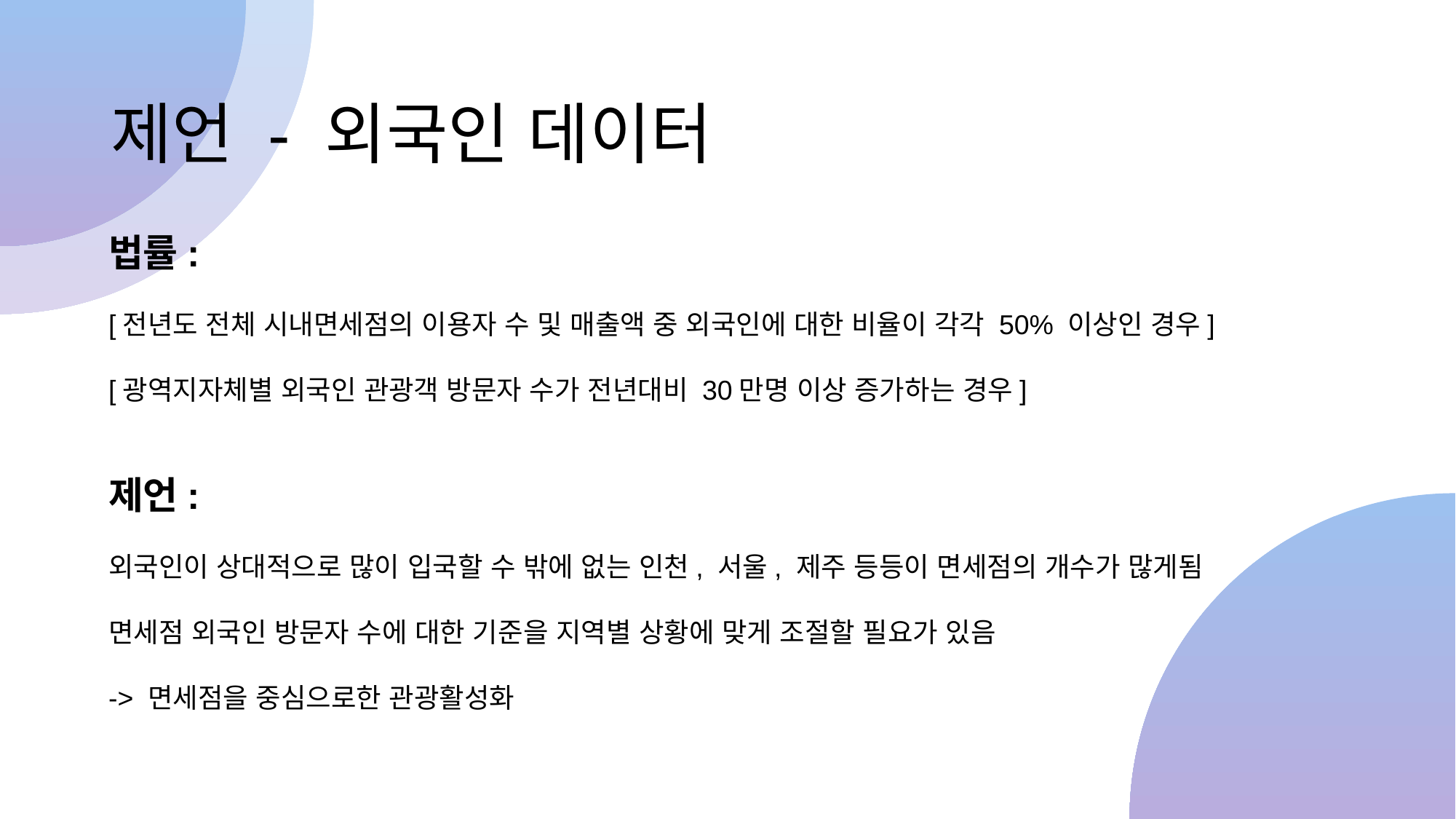

제언 - 외국인 데이터
법률:

[전년도 전체 시내면세점의 이용자 수 및 매출액 중 외국인에 대한 비율이 각각 50% 이상인 경우]

[광역지자체별 외국인 관광객 방문자 수가 전년대비 30만명 이상 증가하는 경우]

제언:

외국인이 상대적으로 많이 입국할 수 밖에 없는 인천, 서울, 제주 등등이 면세점의 개수가 많게됨

면세점 외국인 방문자 수에 대한 기준을 지역별 상황에 맞게 조절할 필요가 있음

-> 면세점을 중심으로한 관광활성화